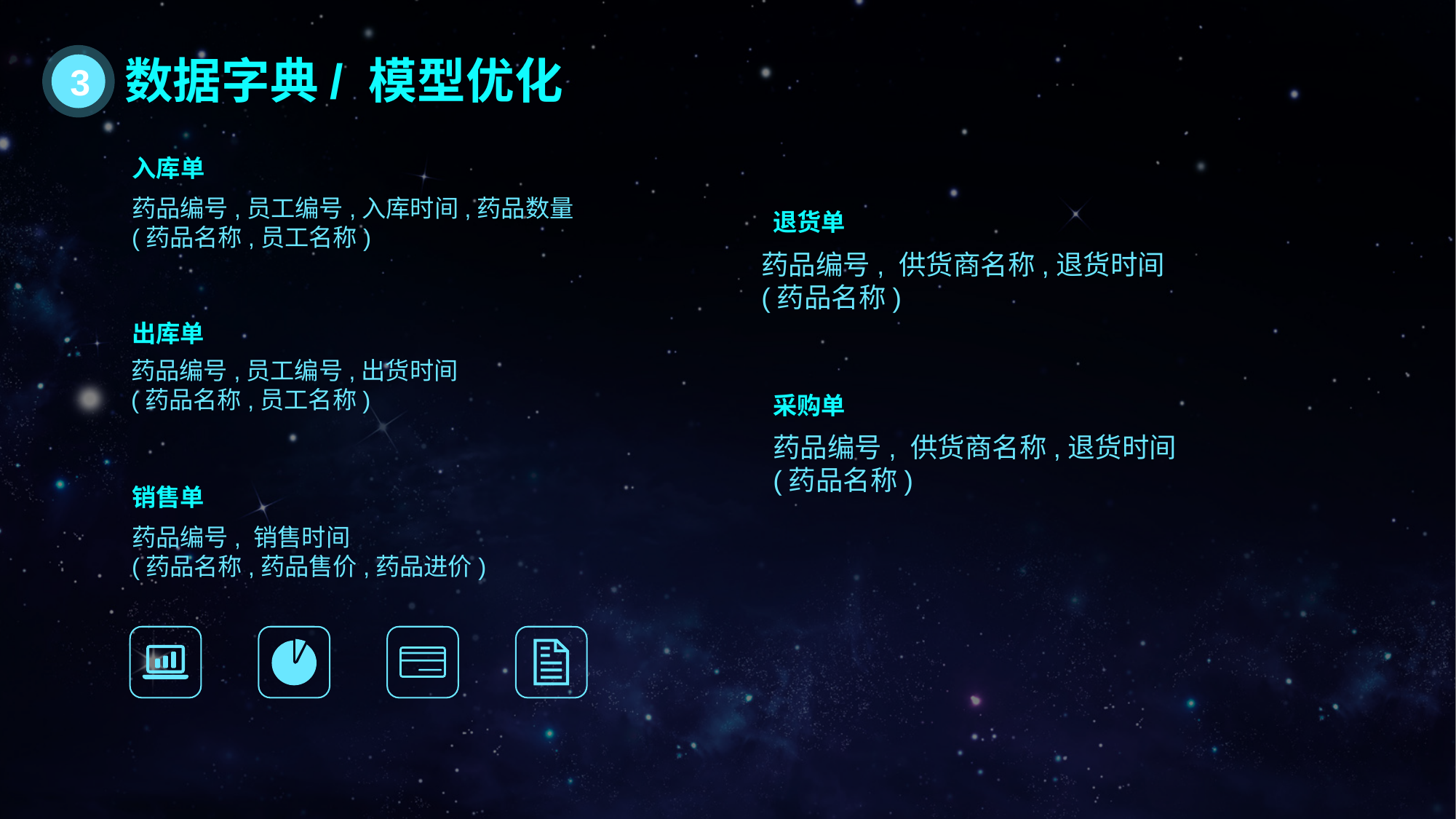

数据字典/ 模型优化

3
入库单
药品编号,员工编号,入库时间,药品数量
(药品名称,员工名称)
退货单
药品编号, 供货商名称,退货时间(药品名称)

出库单
药品编号,员工编号,出货时间
(药品名称,员工名称)
采购单
药品编号, 供货商名称,退货时间
(药品名称)
销售单
药品编号, 销售时间
(药品名称,药品售价,药品进价)